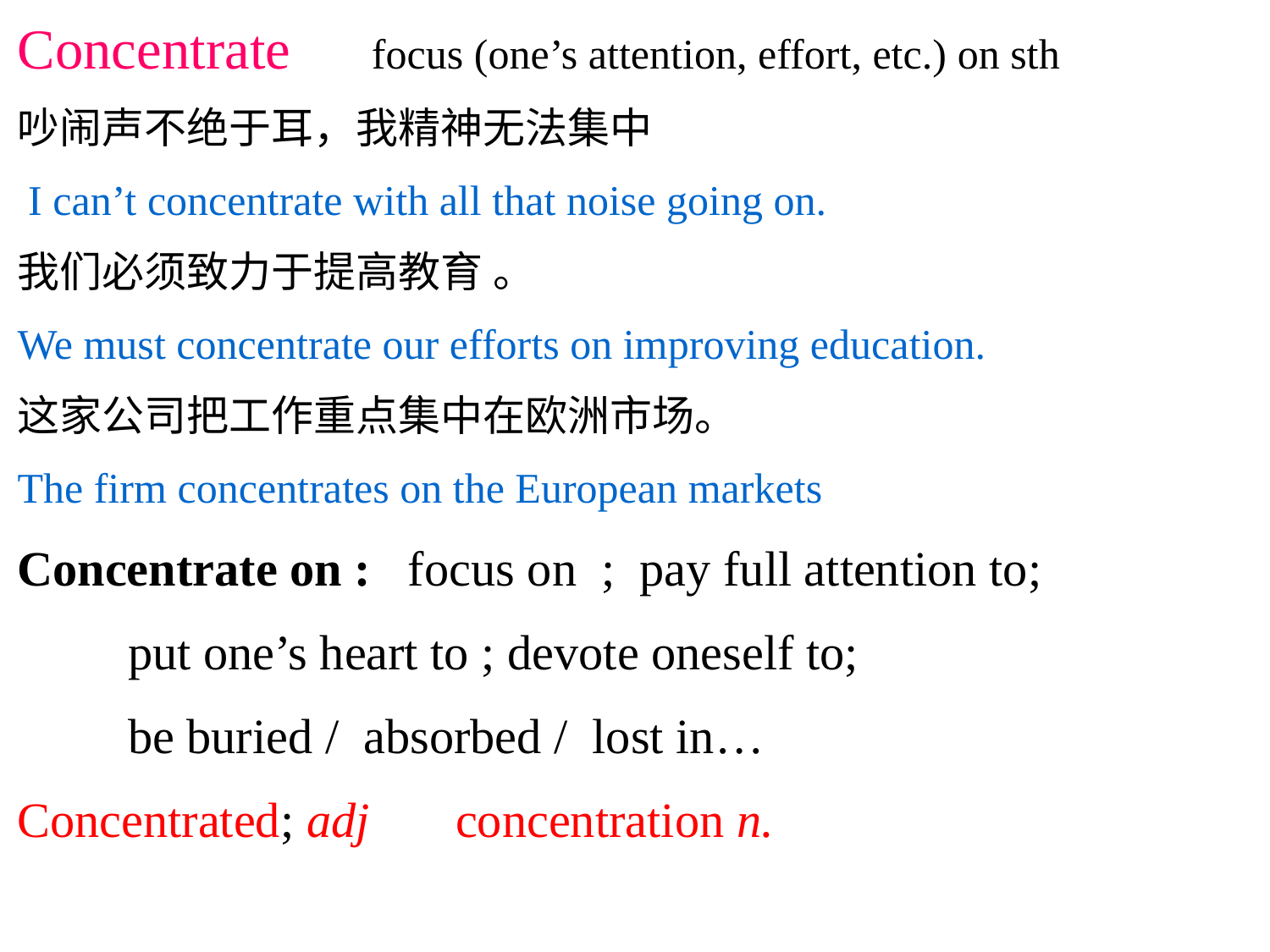

Concentrate          focus (one’s attention, effort, etc.) on sth
吵闹声不绝于耳，我精神无法集中
 I can’t concentrate with all that noise going on.
我们必须致力于提高教育 。
We must concentrate our efforts on improving education.
这家公司把工作重点集中在欧洲市场。
The firm concentrates on the European markets
Concentrate on :   focus on  ;  pay full attention to;
         put one’s heart to ; devote oneself to;
         be buried /  absorbed /  lost in…
Concentrated; adj       concentration n.